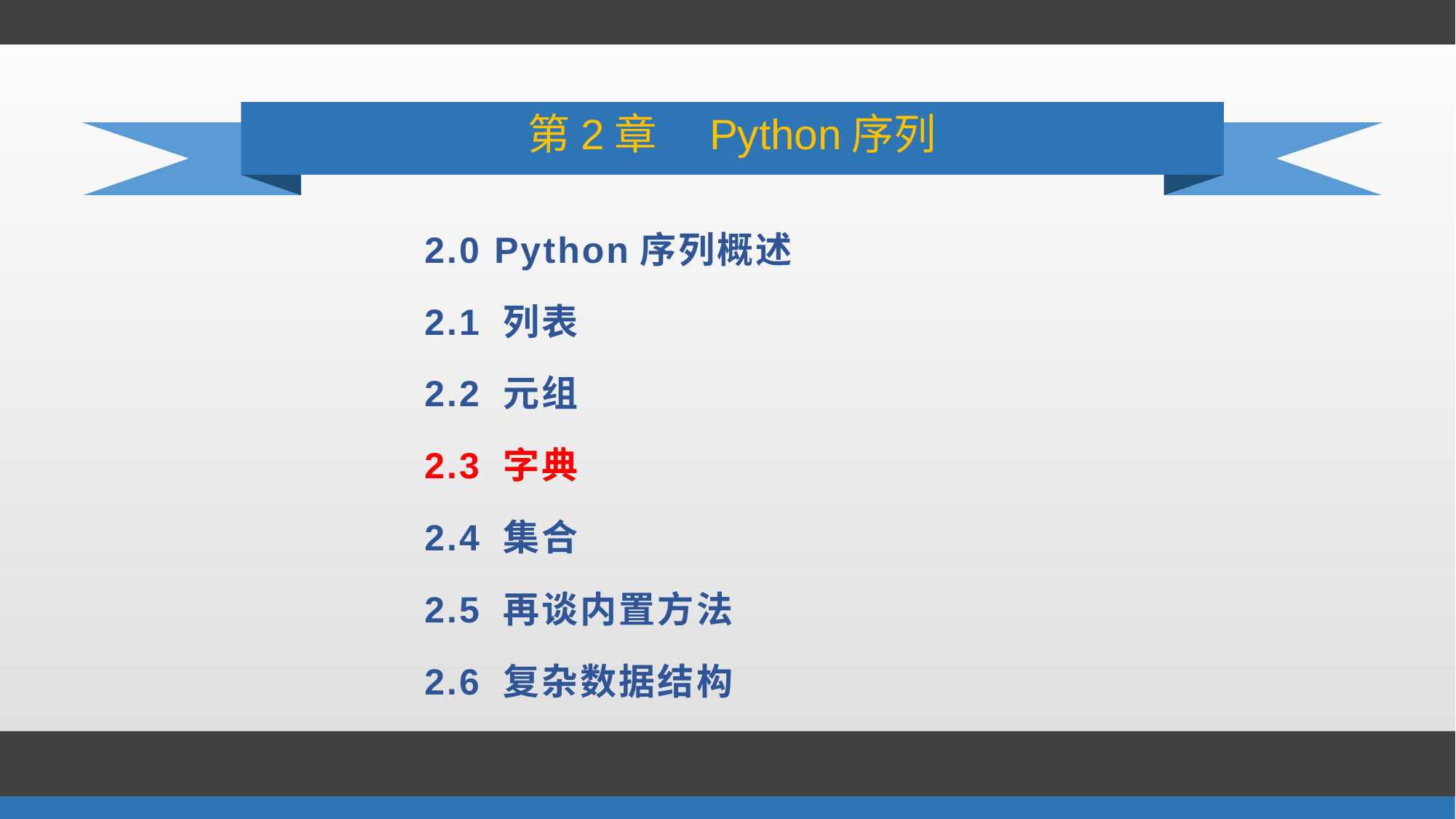

# 第2章　Python序列
2.0 Python序列概述
2.1 列表
2.2 元组
2.3 字典
2.4 集合
2.5 再谈内置方法
2.6 复杂数据结构